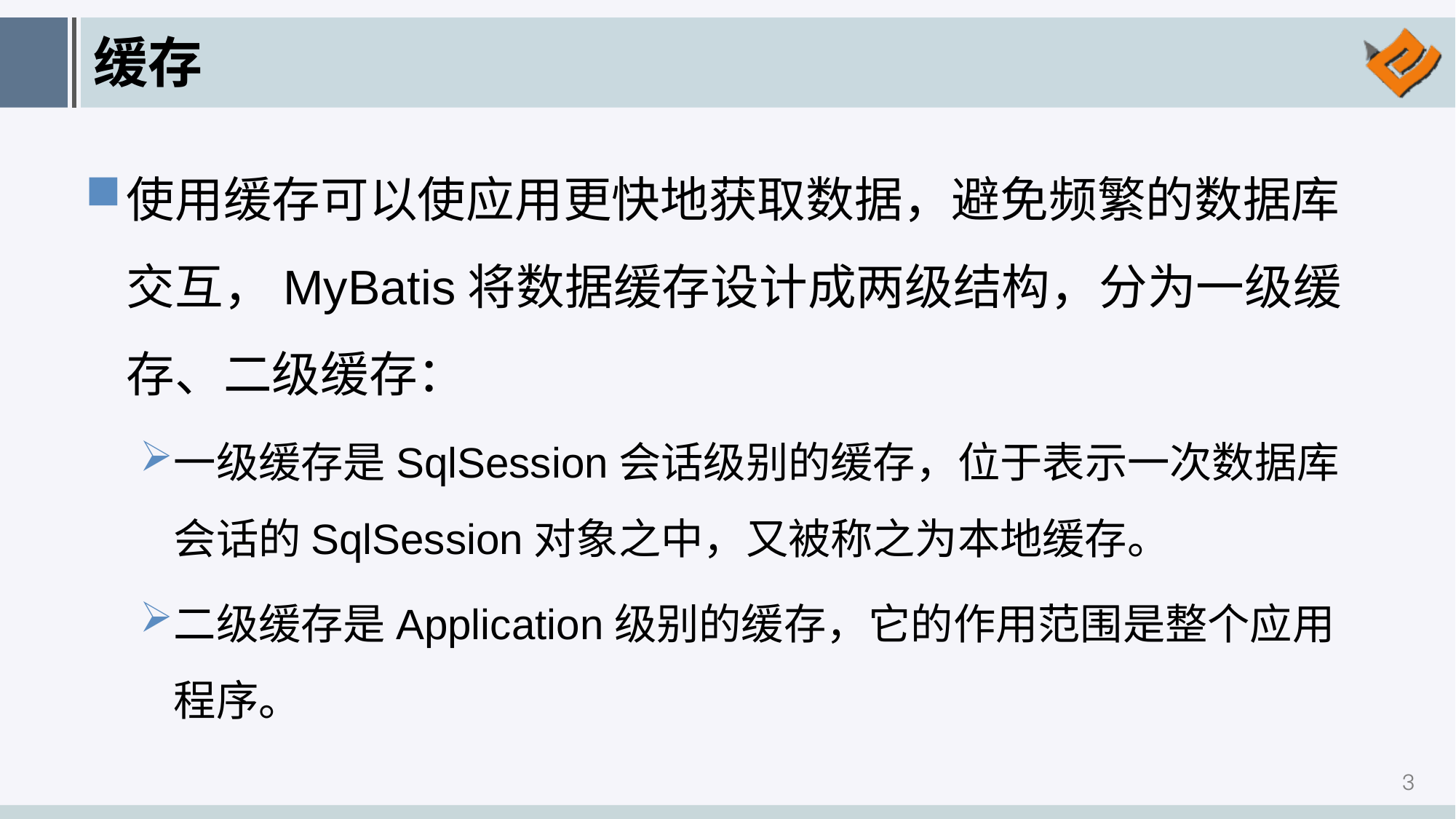

# 缓存
使用缓存可以使应用更快地获取数据，避免频繁的数据库交互，MyBatis将数据缓存设计成两级结构，分为一级缓存、二级缓存：
一级缓存是SqlSession会话级别的缓存，位于表示一次数据库会话的SqlSession对象之中，又被称之为本地缓存。
二级缓存是Application级别的缓存，它的作用范围是整个应用程序。